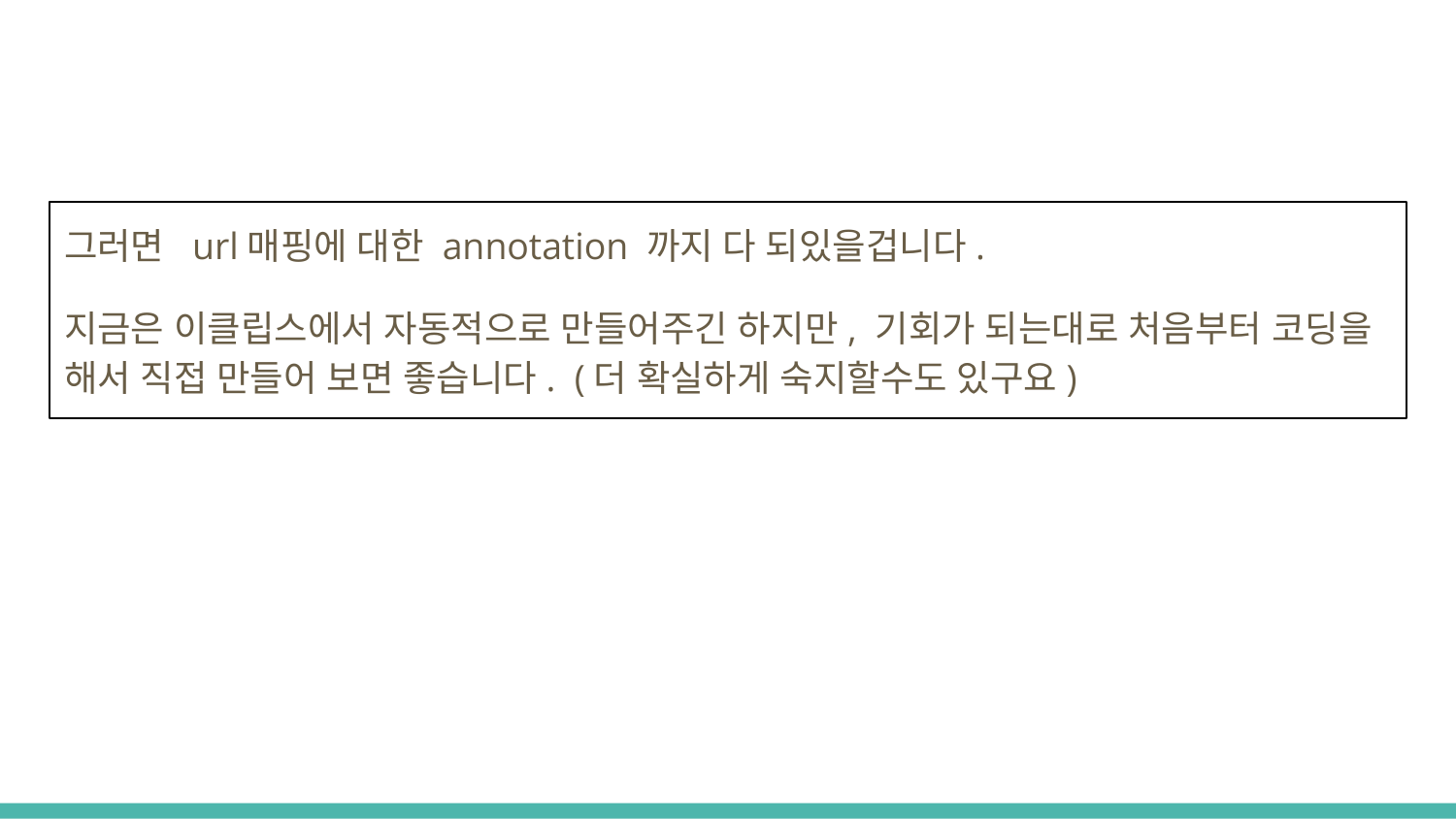

#
그러면  url매핑에 대한 annotation 까지 다 되있을겁니다.
지금은 이클립스에서 자동적으로 만들어주긴 하지만, 기회가 되는대로 처음부터 코딩을 해서 직접 만들어 보면 좋습니다.  (더 확실하게 숙지할수도 있구요)